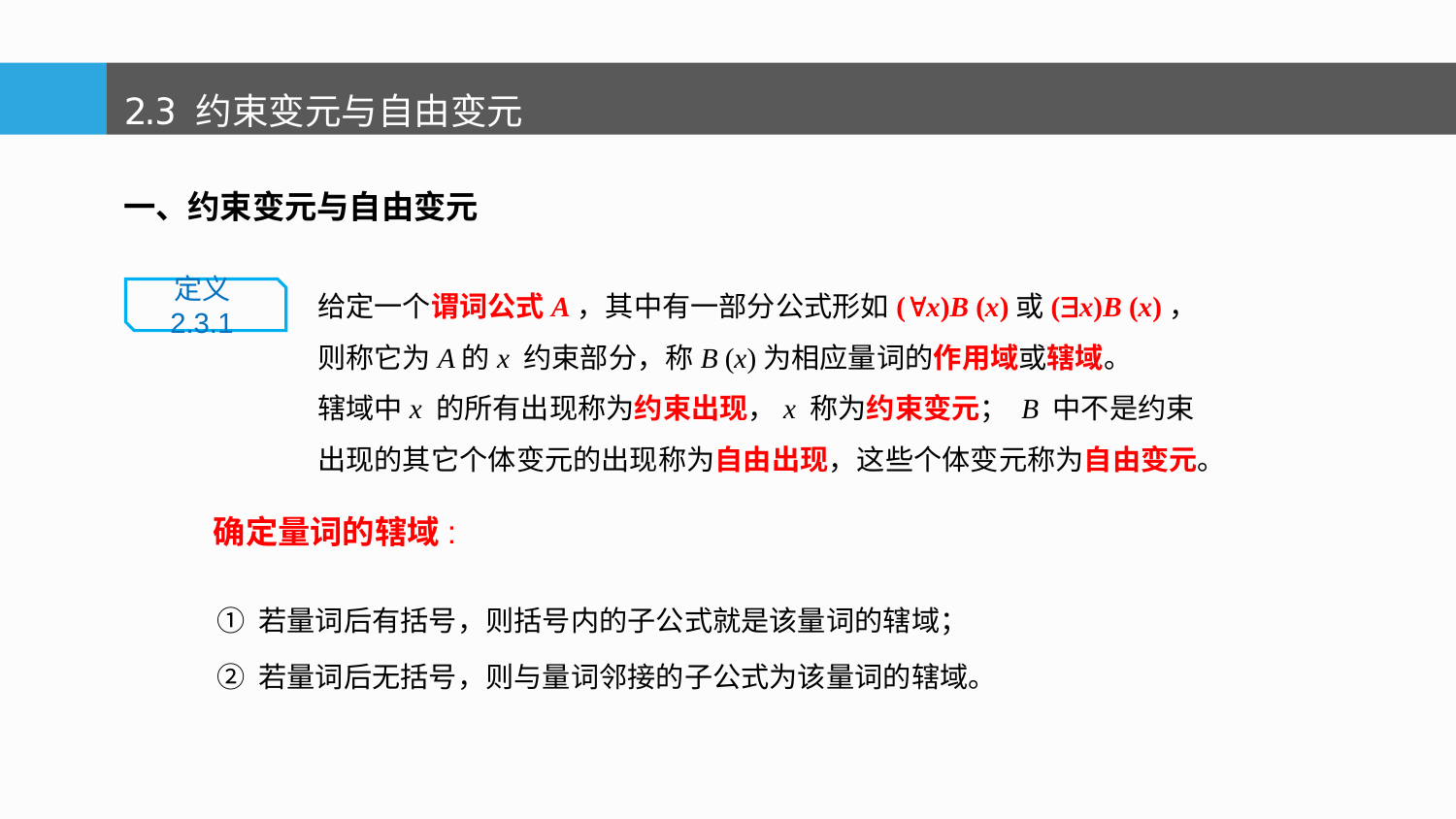

2.3 约束变元与自由变元

一、约束变元与自由变元
给定一个谓词公式A，其中有一部分公式形如(∀x)B (x)或(∃x)B (x)，则称它为A的x 约束部分，称B (x)为相应量词的作用域或辖域。
辖域中x 的所有出现称为约束出现，x 称为约束变元； B 中不是约束出现的其它个体变元的出现称为自由出现，这些个体变元称为自由变元。
定义2.3.1
确定量词的辖域:
① 若量词后有括号，则括号内的子公式就是该量词的辖域；
② 若量词后无括号，则与量词邻接的子公式为该量词的辖域。